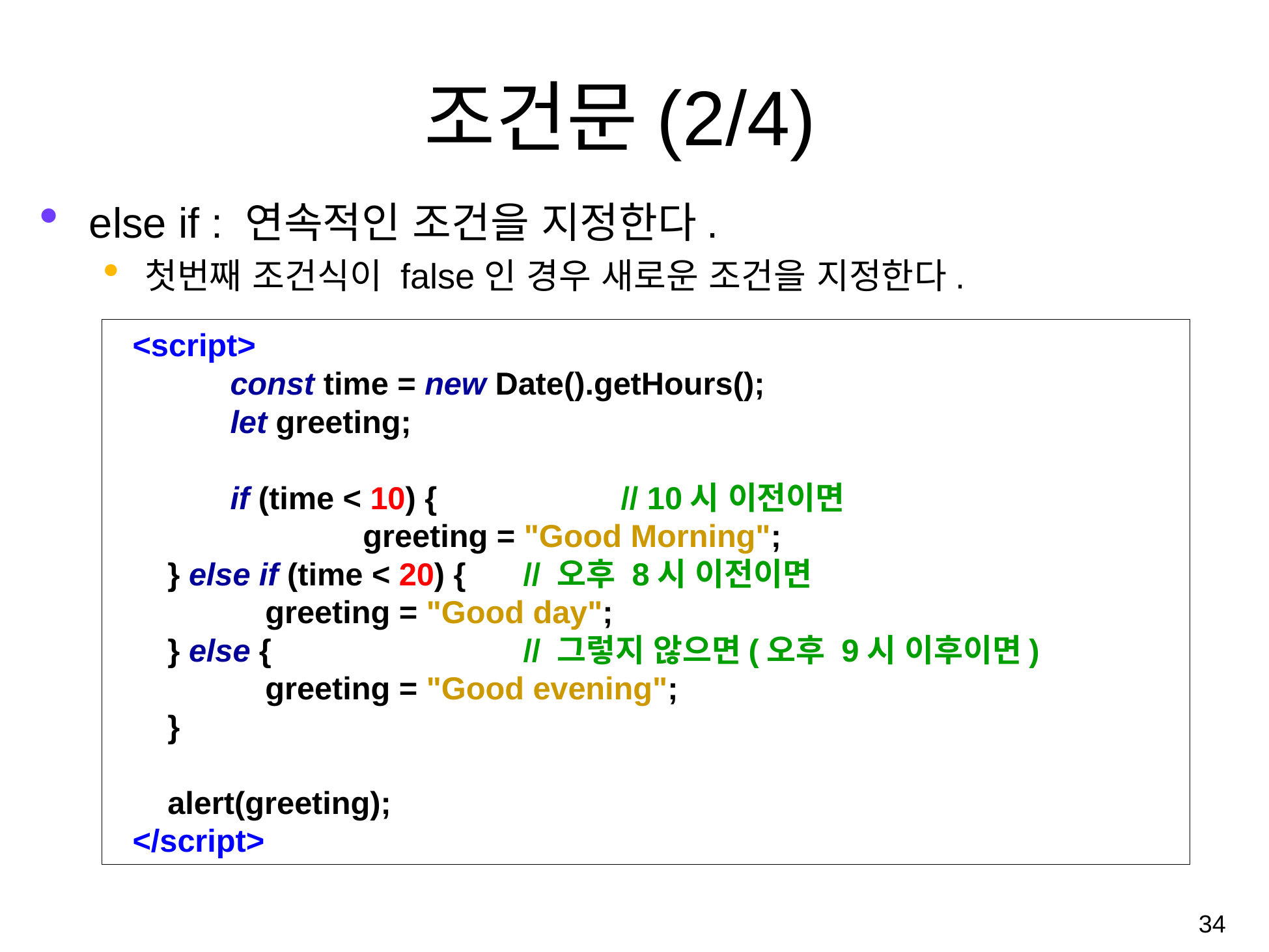

# 조건문(2/4)
else if : 연속적인 조건을 지정한다.
첫번째 조건식이 false인 경우 새로운 조건을 지정한다.

<script>
	const time = new Date().getHours();
	let greeting;

	if (time < 10) {		// 10시 이전이면
		    greeting = "Good Morning";
    } else if (time < 20) {	// 오후 8시 이전이면
	    greeting = "Good day";
    } else {			// 그렇지 않으면(오후 9시 이후이면)
	    greeting = "Good evening";
    }

    alert(greeting);
</script>
34